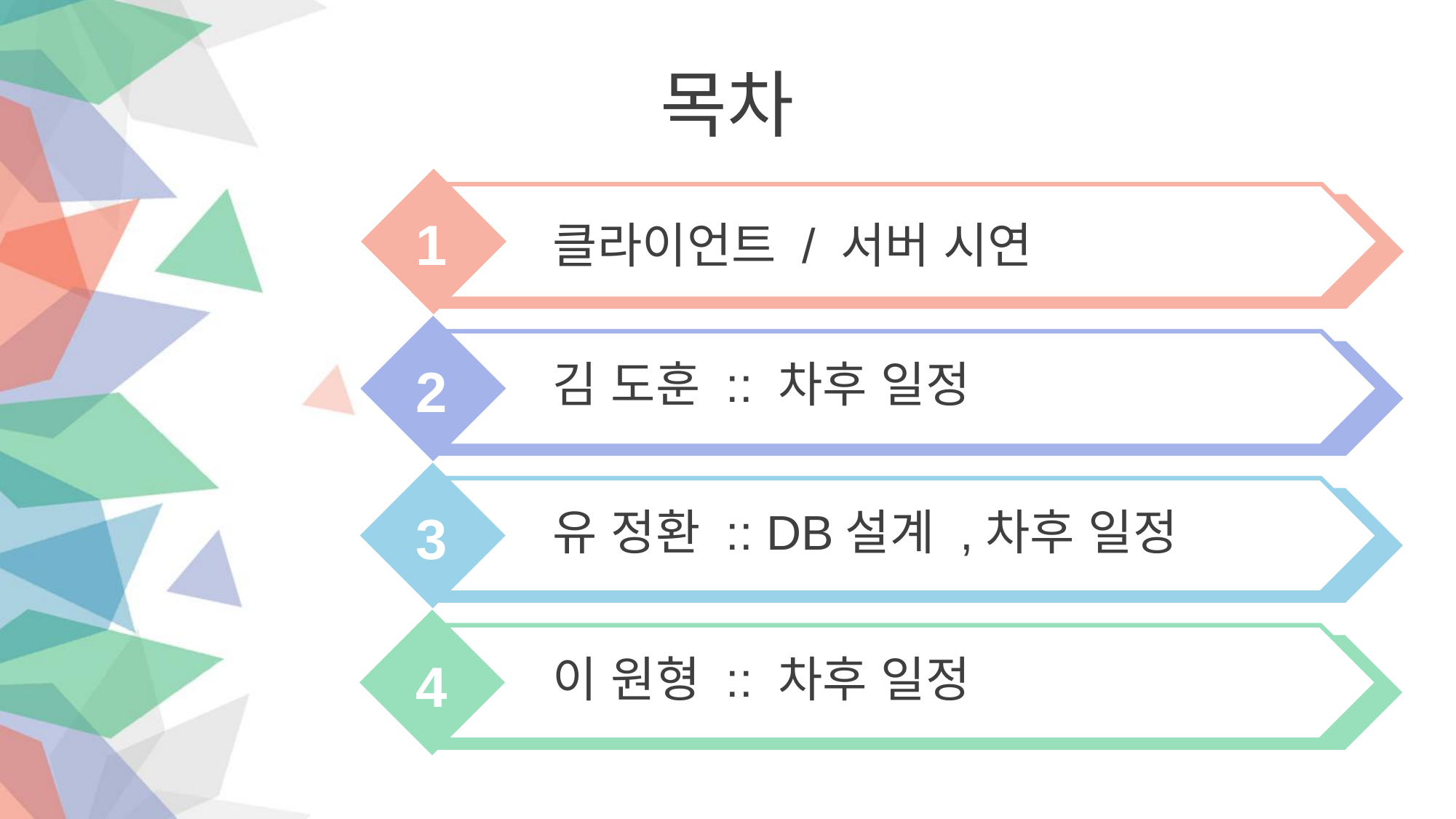

# 목차

일

1
클라이언트 / 서버 시연

김 도훈 :: 차후 일정
2

유 정환 :: DB설계 ,차후 일정
3

이 원형 :: 차후 일정
4